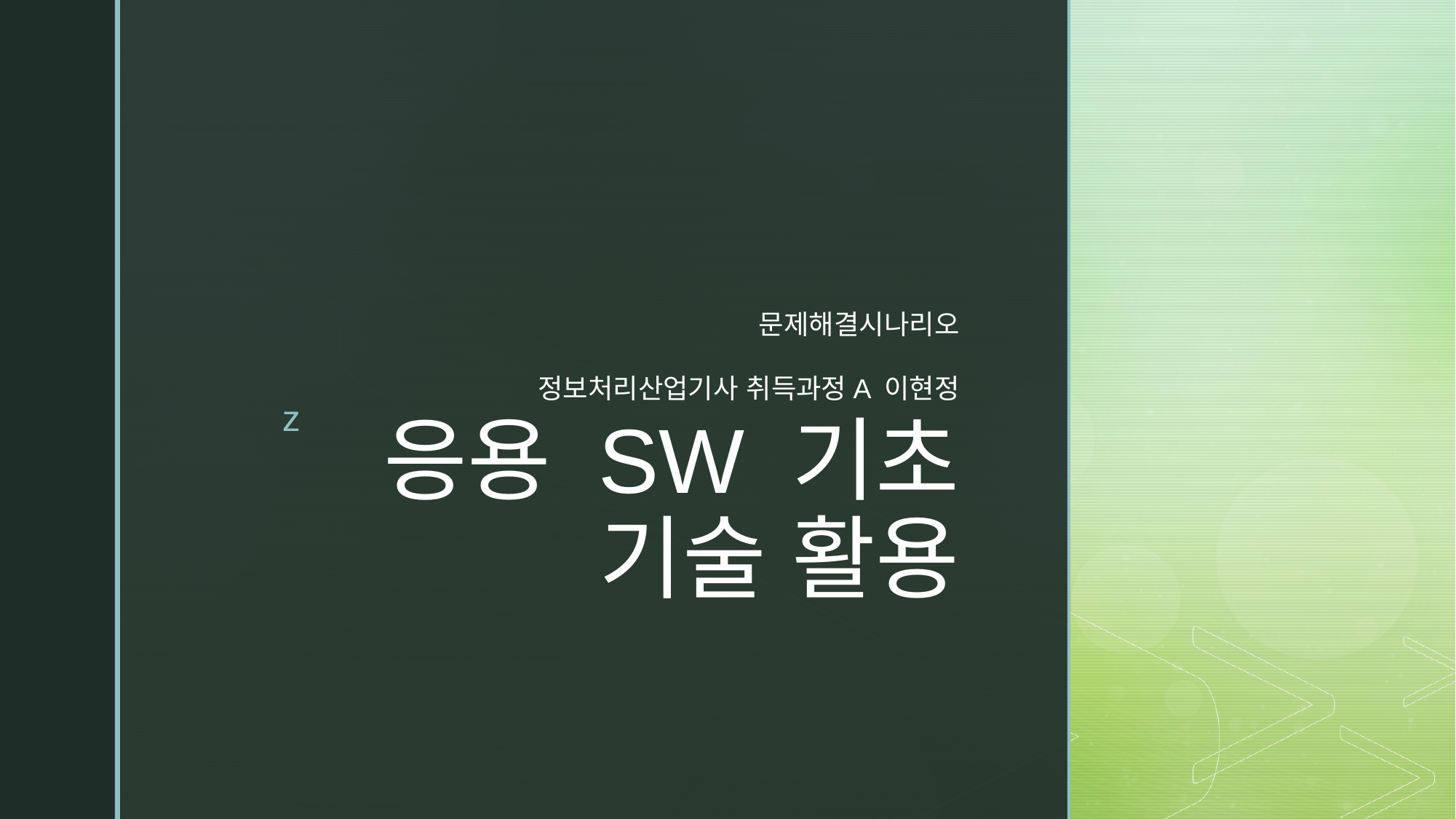

문제해결시나리오
정보처리산업기사 취득과정A 이현정
# 응용 SW 기초 기술 활용